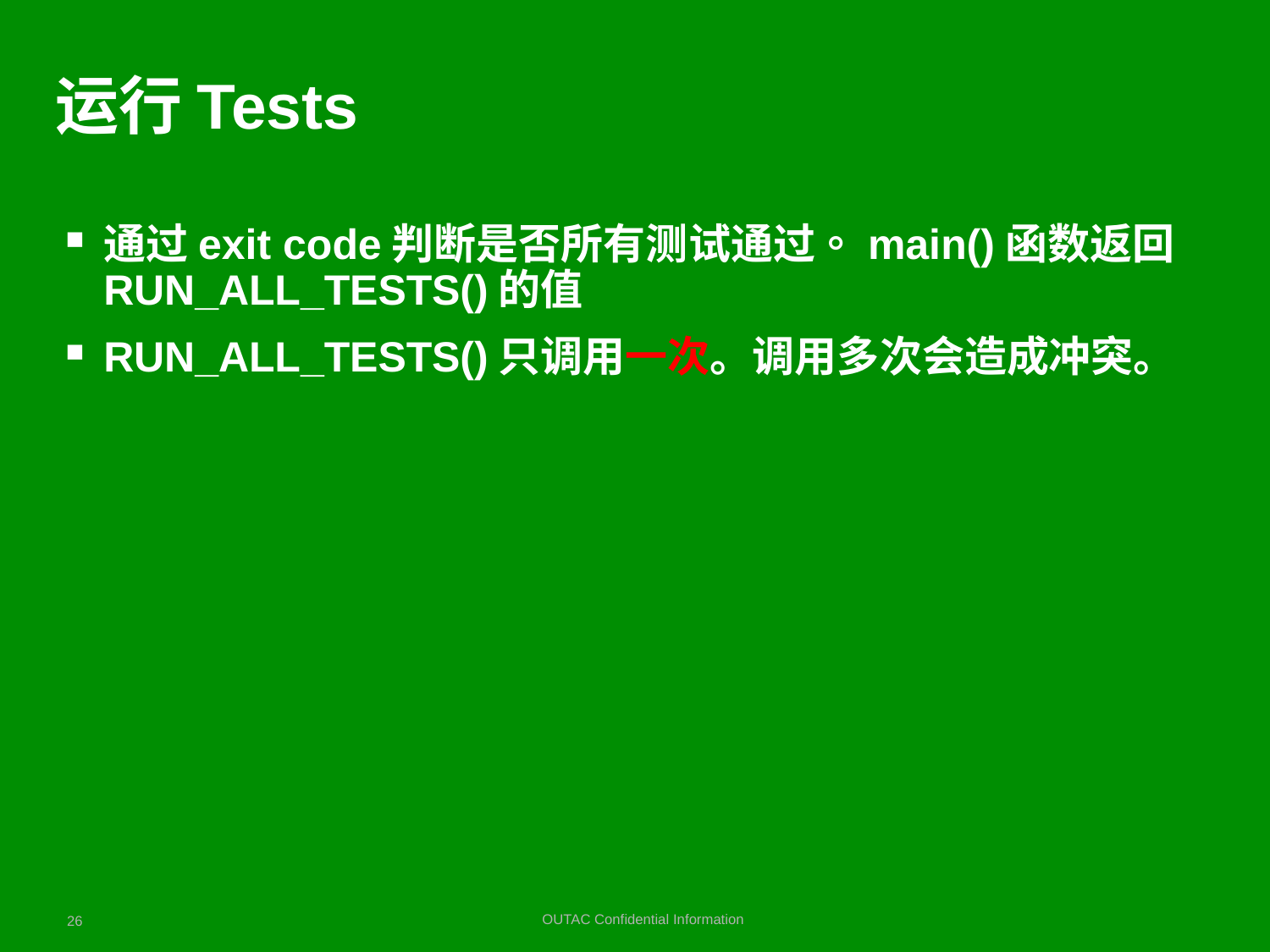

# 运行Tests
通过exit code判断是否所有测试通过。main()函数返回RUN_ALL_TESTS()的值
RUN_ALL_TESTS()只调用一次。调用多次会造成冲突。

26